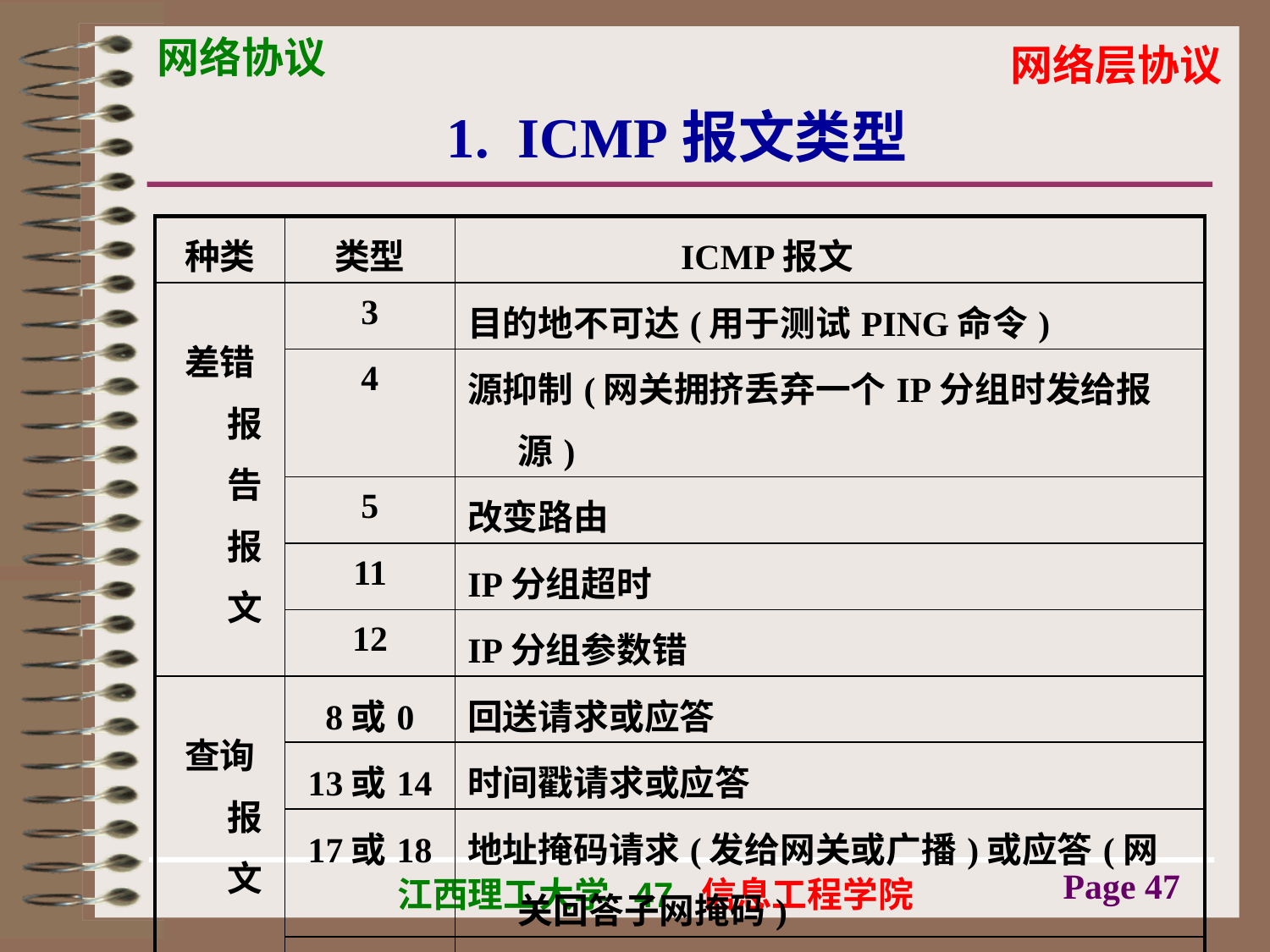

# 1.  ICMP报文类型
| 种类 | 类型 | ICMP报文 |
| --- | --- | --- |
| 差错报告报文 | 3 | 目的地不可达(用于测试PING命令) |
|  | 4 | 源抑制(网关拥挤丢弃一个IP分组时发给报源) |
|  | 5 | 改变路由 |
|  | 11 | IP分组超时 |
|  | 12 | IP分组参数错 |
| 查询报文 | 8或0 | 回送请求或应答 |
|  | 13或14 | 时间戳请求或应答 |
|  | 17或18 | 地址掩码请求(发给网关或广播)或应答(网关回答子网掩码) |
|  | 10或9 | 路由器询问或通告 |
Page 47